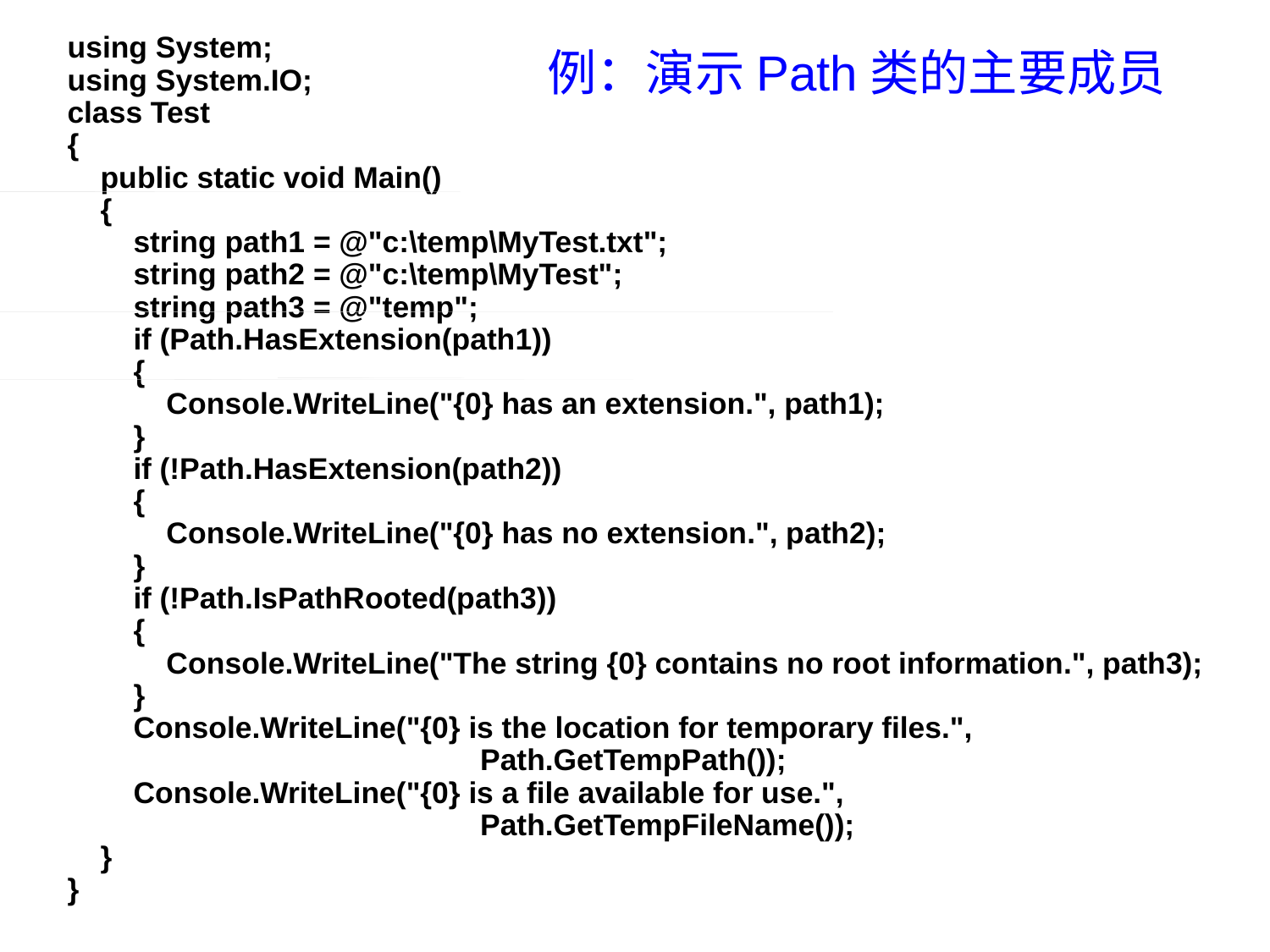

using System;
using System.IO;
class Test
{
    public static void Main()
    {
        string path1 = @"c:\temp\MyTest.txt";
        string path2 = @"c:\temp\MyTest";
        string path3 = @"temp";
        if (Path.HasExtension(path1))
        {
            Console.WriteLine("{0} has an extension.", path1);
        }
        if (!Path.HasExtension(path2))
        {
            Console.WriteLine("{0} has no extension.", path2);
        }
        if (!Path.IsPathRooted(path3))
        {
            Console.WriteLine("The string {0} contains no root information.", path3);
        }
        Console.WriteLine("{0} is the location for temporary files.",
                                                  Path.GetTempPath());
        Console.WriteLine("{0} is a file available for use.",
                                                  Path.GetTempFileName());
    }
}
例：演示Path类的主要成员